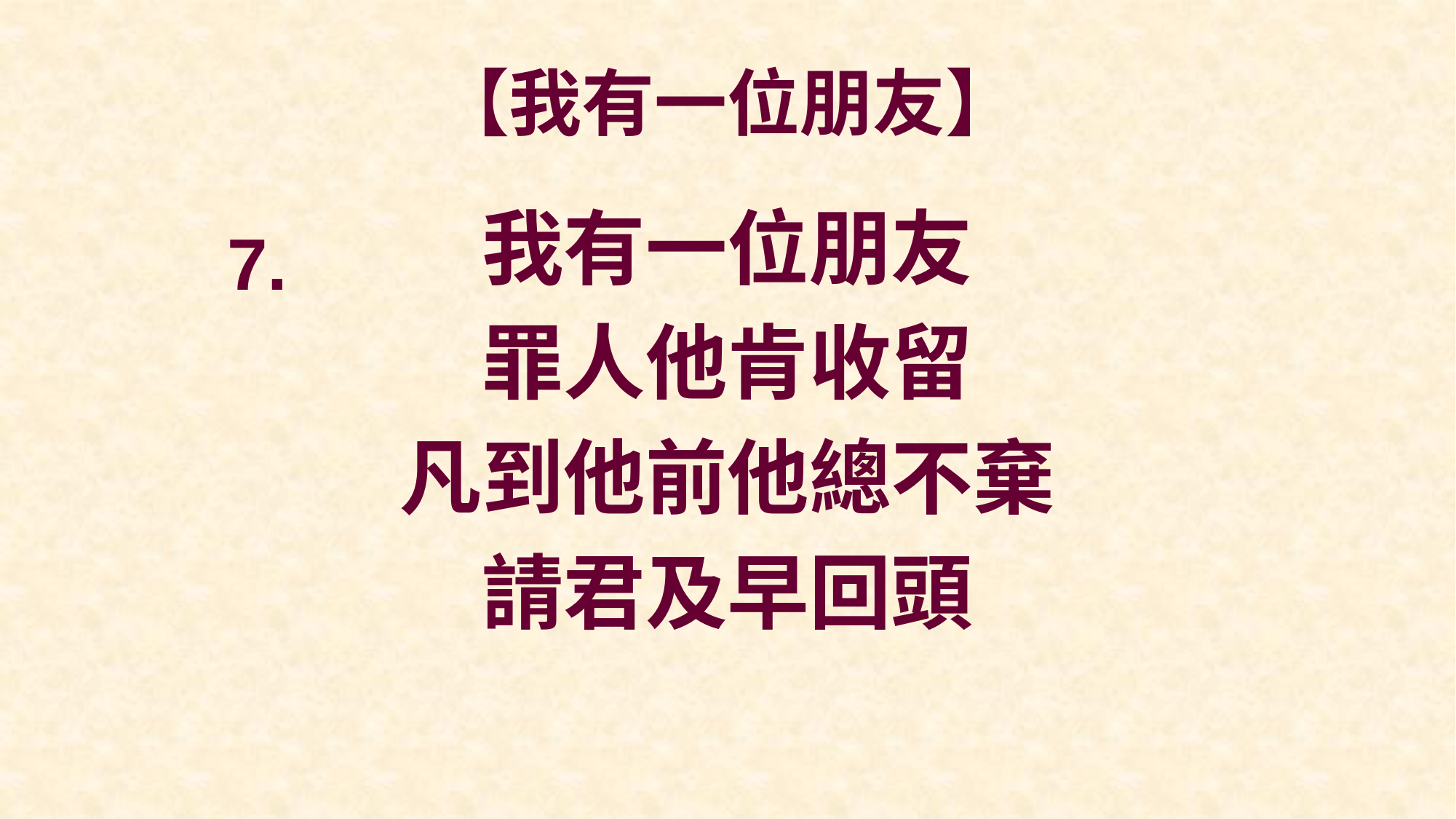

# 【我有一位朋友】
我有一位朋友
罪人他肯收留
凡到他前他總不棄
請君及早回頭
7.